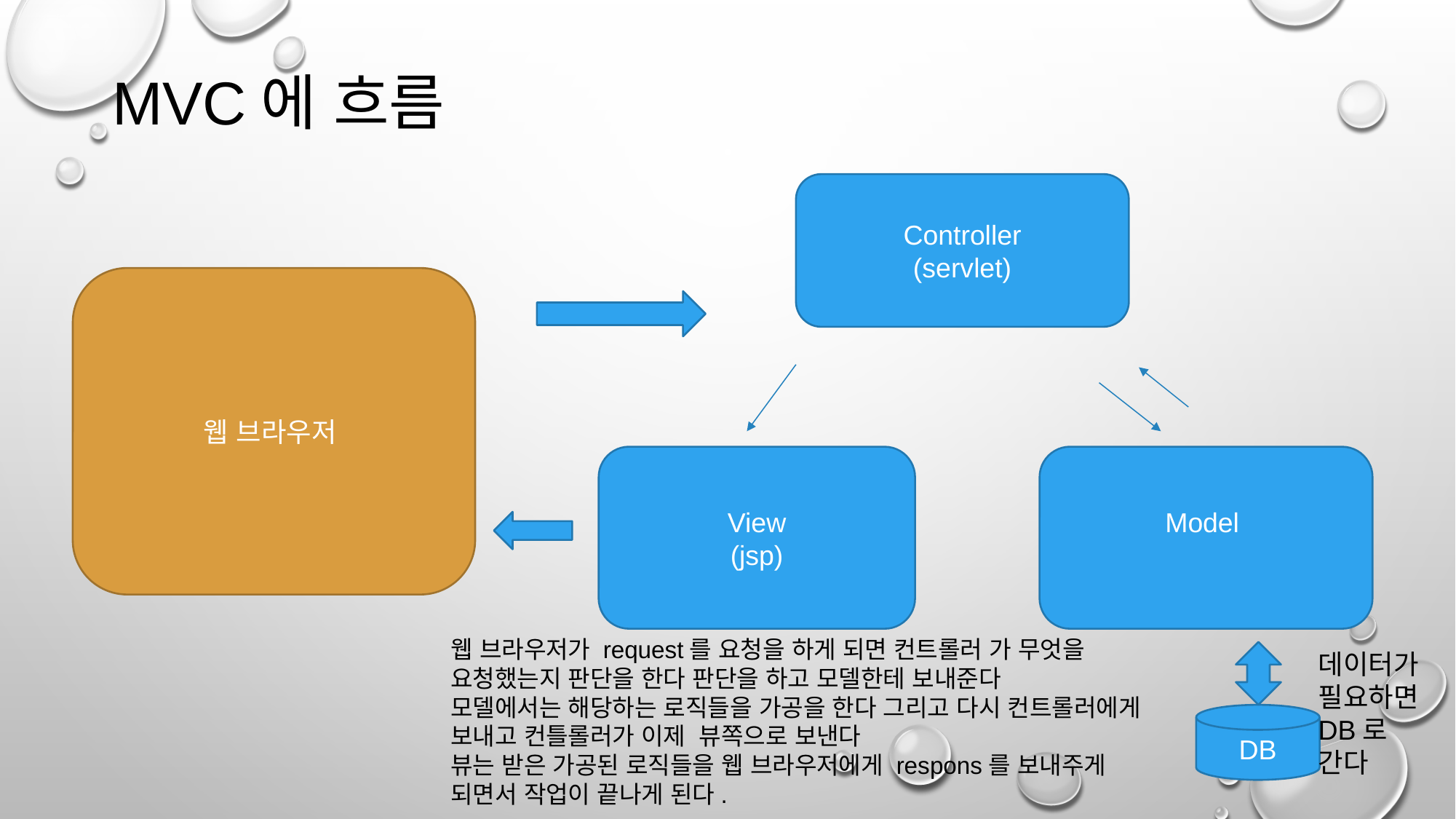

MVC에 흐름
Controller
(servlet)
웹 브라우저

View
(jsp)
Model

웹 브라우저가 request를 요청을 하게 되면 컨트롤러 가 무엇을 요청했는지 판단을 한다 판단을 하고 모델한테 보내준다
모델에서는 해당하는 로직들을 가공을 한다 그리고 다시 컨트롤러에게 보내고 컨틀롤러가 이제  뷰쪽으로 보낸다
뷰는 받은 가공된 로직들을 웹 브라우저에게 respons를 보내주게 되면서 작업이 끝나게 된다.

데이터가 필요하면 DB로 간다

DB